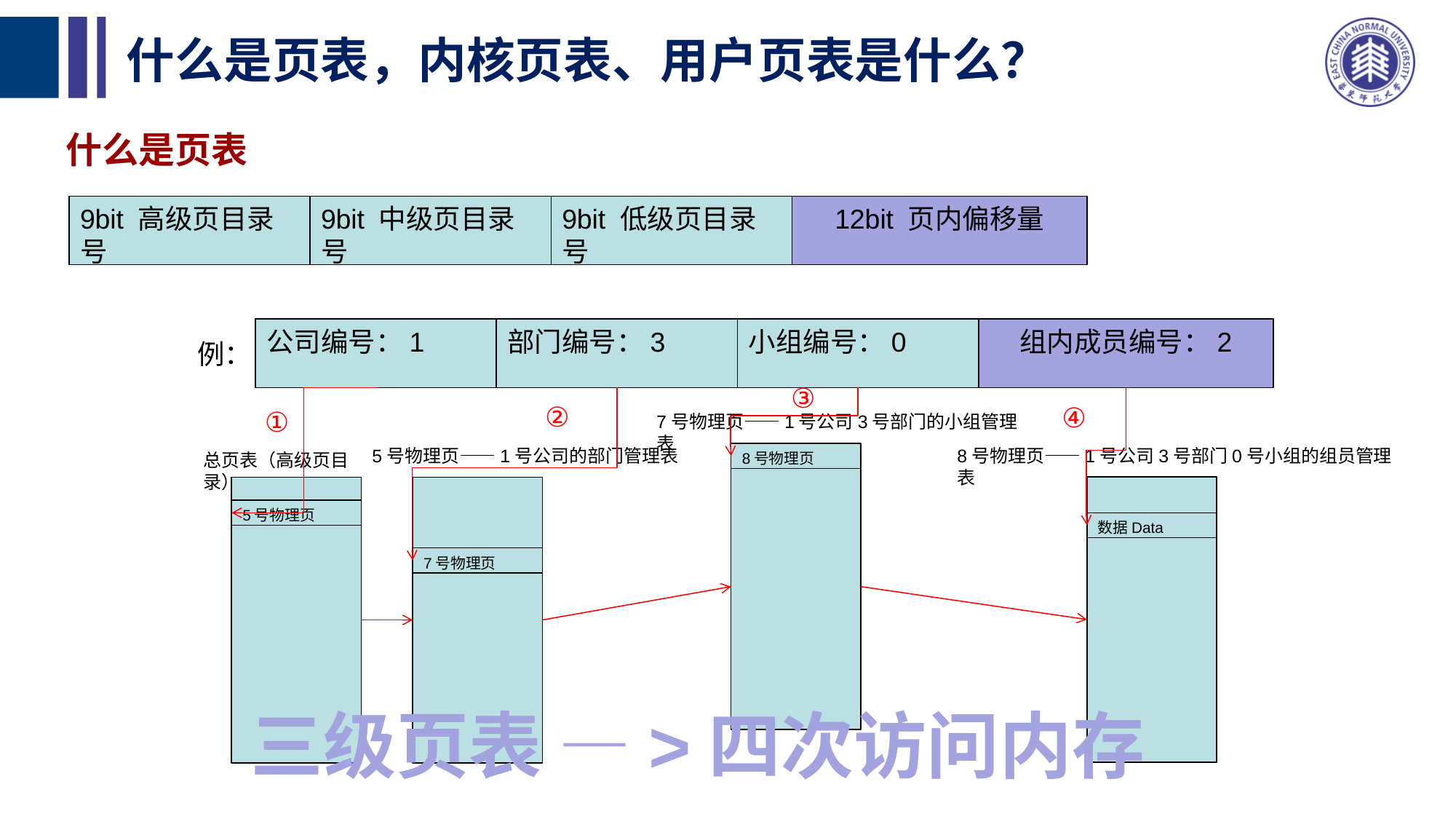

# 什么是页表，内核页表、用户页表是什么？
什么是页表

9bit 高级页目录号
9bit 中级页目录号
9bit 低级页目录号
12bit 页内偏移量
公司编号：1
部门编号：3
小组编号：0
组内成员编号：2
例：
③
②
④
①
7号物理页——1号公司3号部门的小组管理表
8号物理页——1号公司3号部门0号小组的组员管理表
5号物理页——1号公司的部门管理表
8号物理页
总页表（高级页目录）

5号物理页
数据Data
7号物理页
三级页表 —>四次访问内存